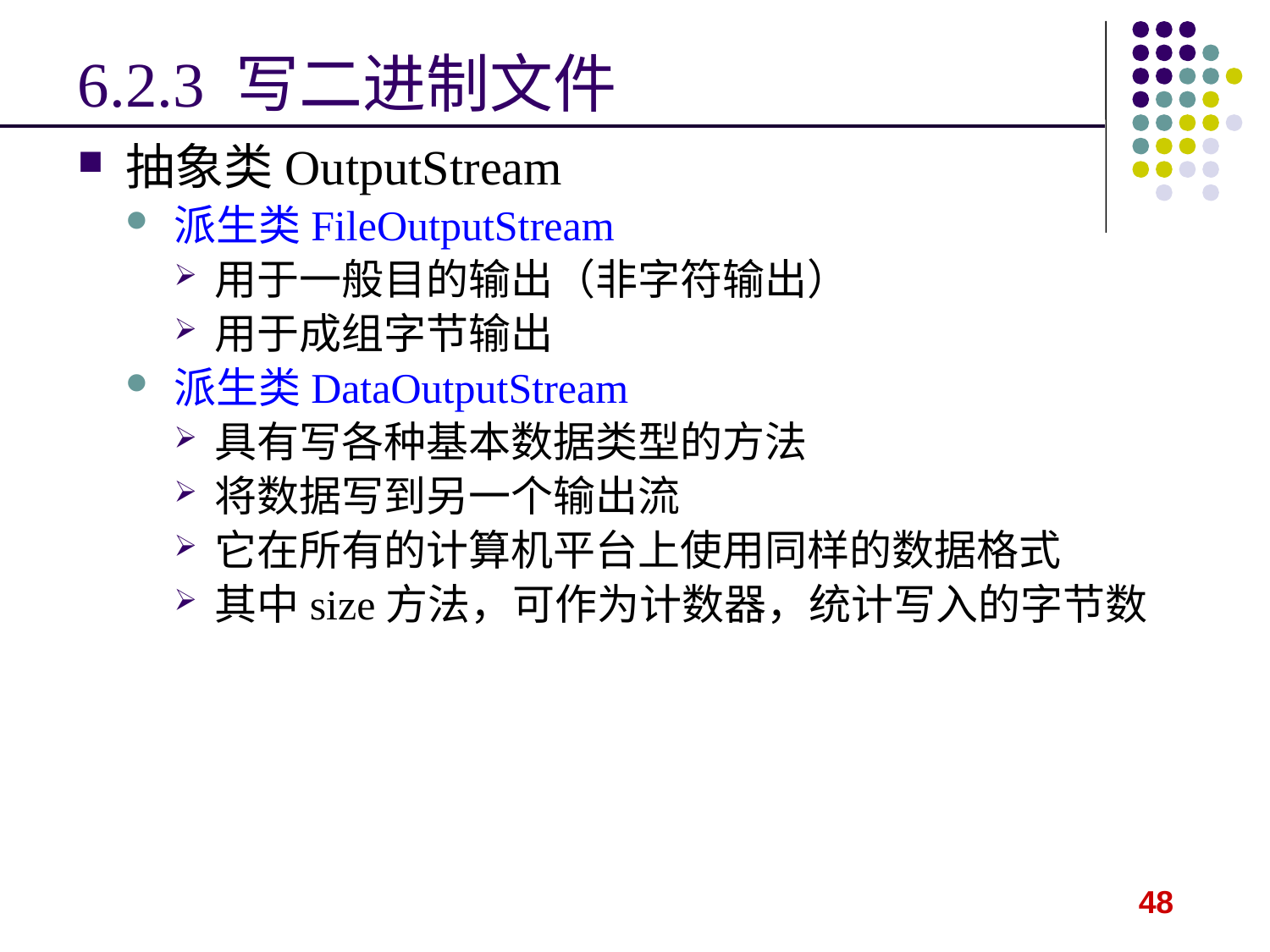

# 6.2.3 写二进制文件
抽象类OutputStream
派生类FileOutputStream
用于一般目的输出（非字符输出）
用于成组字节输出
派生类DataOutputStream
具有写各种基本数据类型的方法
将数据写到另一个输出流
它在所有的计算机平台上使用同样的数据格式
其中size方法，可作为计数器，统计写入的字节数